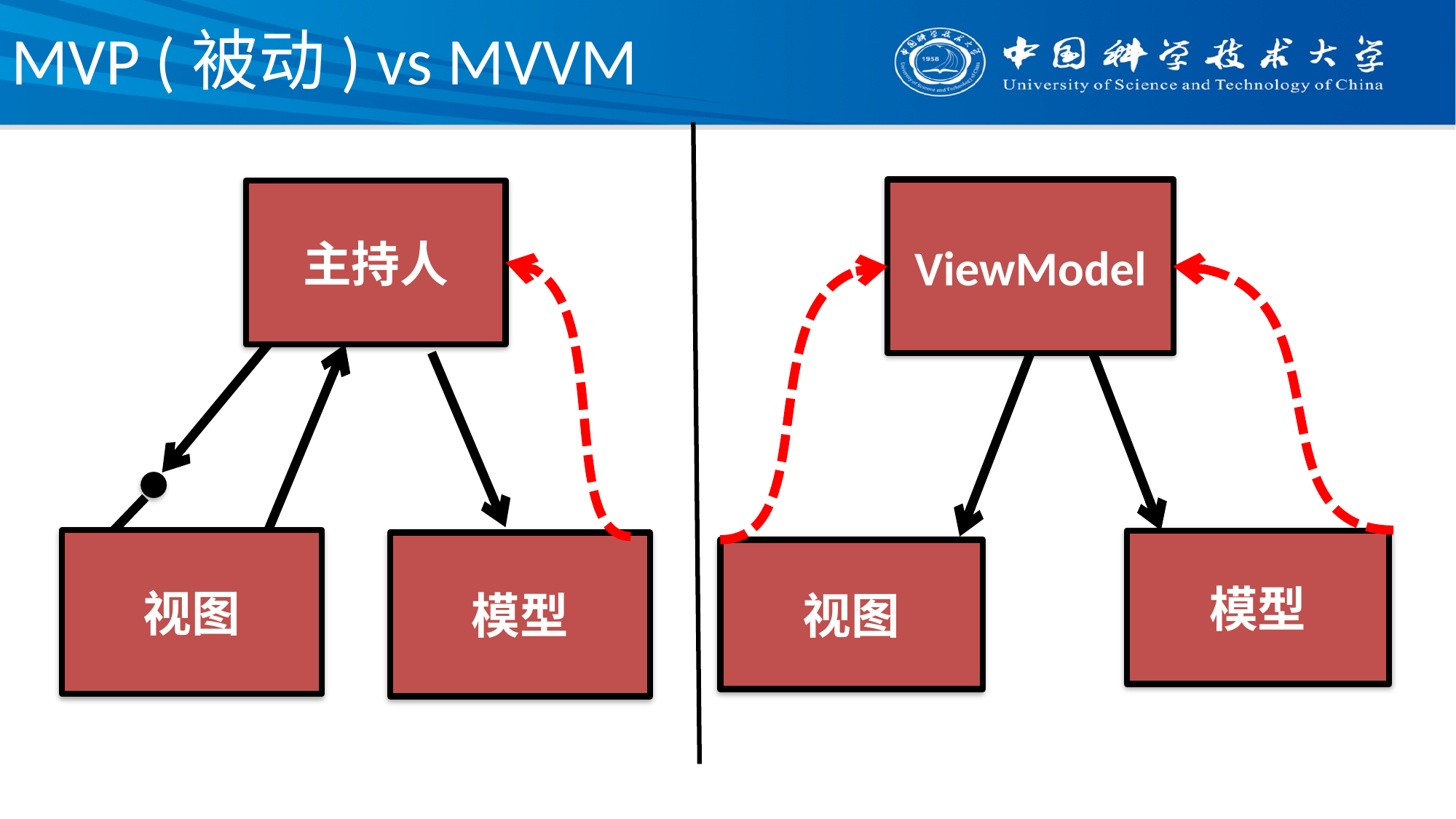

# MVP (被动) vs MVVM
ViewModel
主持人

视图
模型
模型
视图